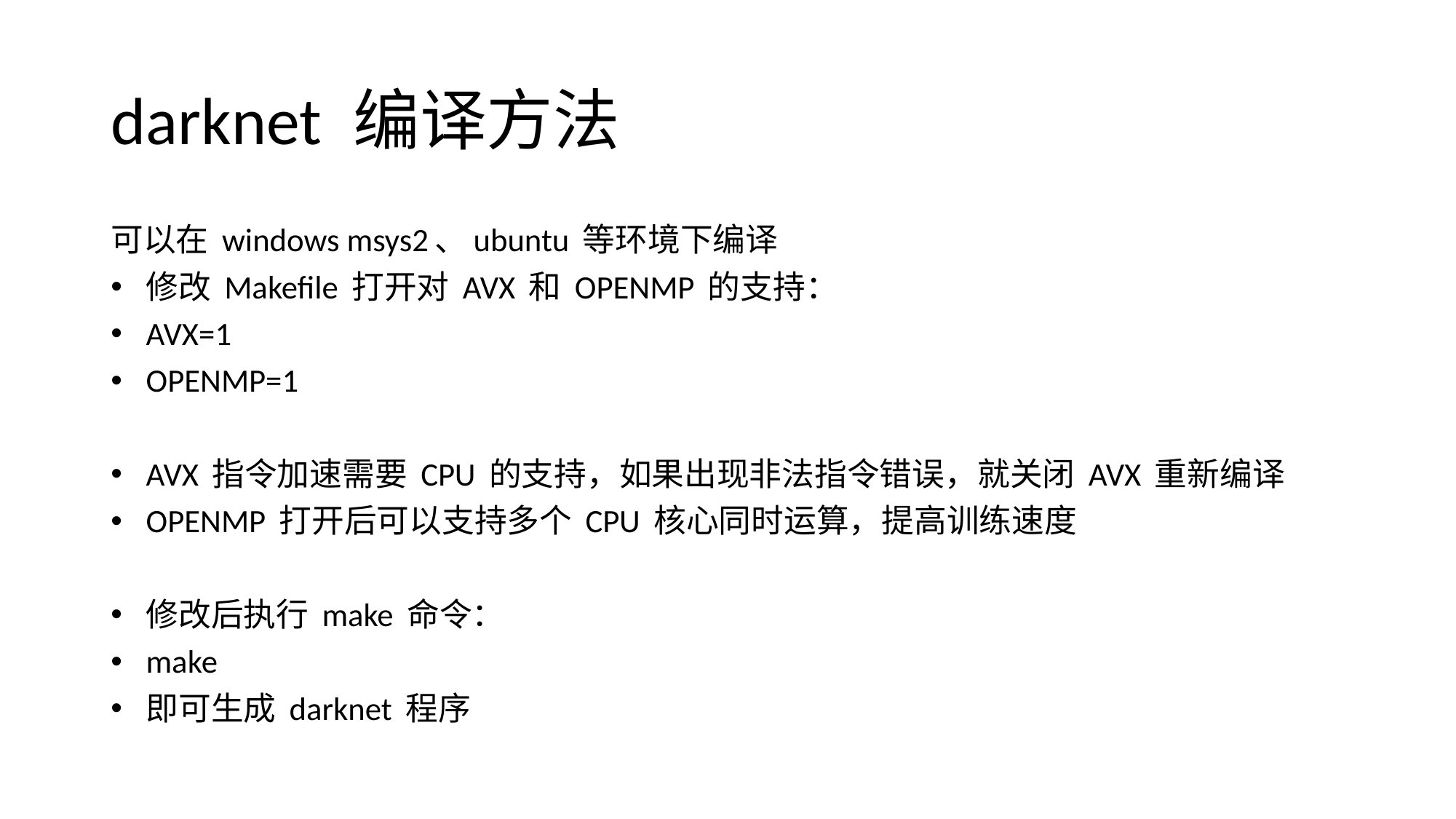

# darknet 编译方法
可以在 windows msys2、ubuntu 等环境下编译
修改 Makefile 打开对 AVX 和 OPENMP 的支持：
AVX=1
OPENMP=1

AVX 指令加速需要 CPU 的支持，如果出现非法指令错误，就关闭 AVX 重新编译
OPENMP 打开后可以支持多个 CPU 核心同时运算，提高训练速度

修改后执行 make 命令：
make
即可生成 darknet 程序